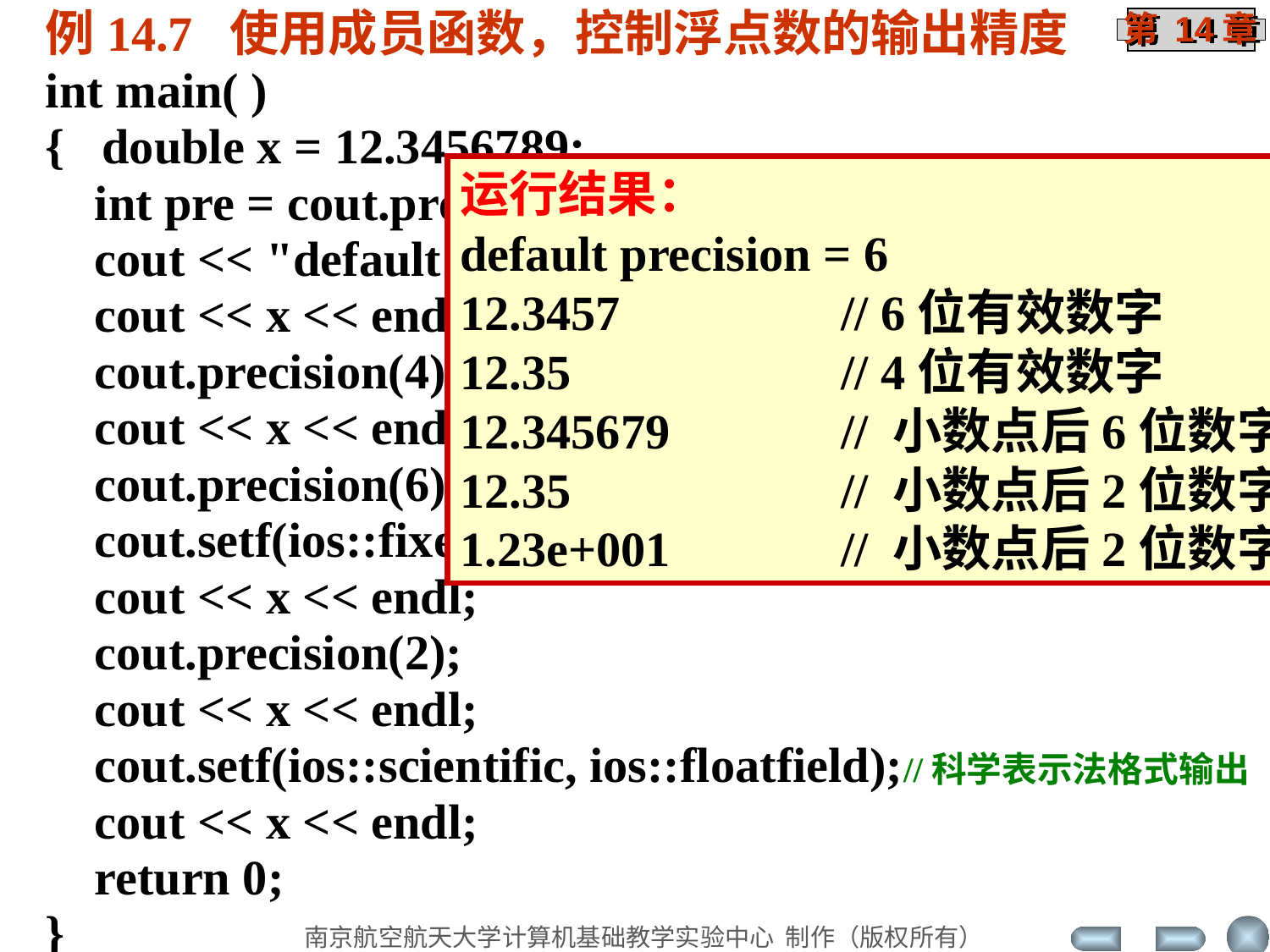

例14.7  使用成员函数，控制浮点数的输出精度
int main( )
{   double x = 12.3456789;
    int pre = cout.precision();              	// 获得缺省精度
    cout << "default precision = " << pre << endl;
    cout << x << endl;
    cout.precision(4);                          	// 设置精度
    cout << x << endl;
    cout.precision(6);
    cout.setf(ios::fixed, ios::floatfield); //以小数点表示法格式输出
    cout << x << endl;
    cout.precision(2);
    cout << x << endl;
    cout.setf(ios::scientific, ios::floatfield);//科学表示法格式输出
    cout << x << endl;
    return 0;
}
运行结果：
default precision = 6
12.3457          	// 6位有效数字
12.35             	// 4位有效数字
12.345679        	// 小数点后6位数字
12.35             	// 小数点后2位数字
1.23e+001        	// 小数点后2位数字